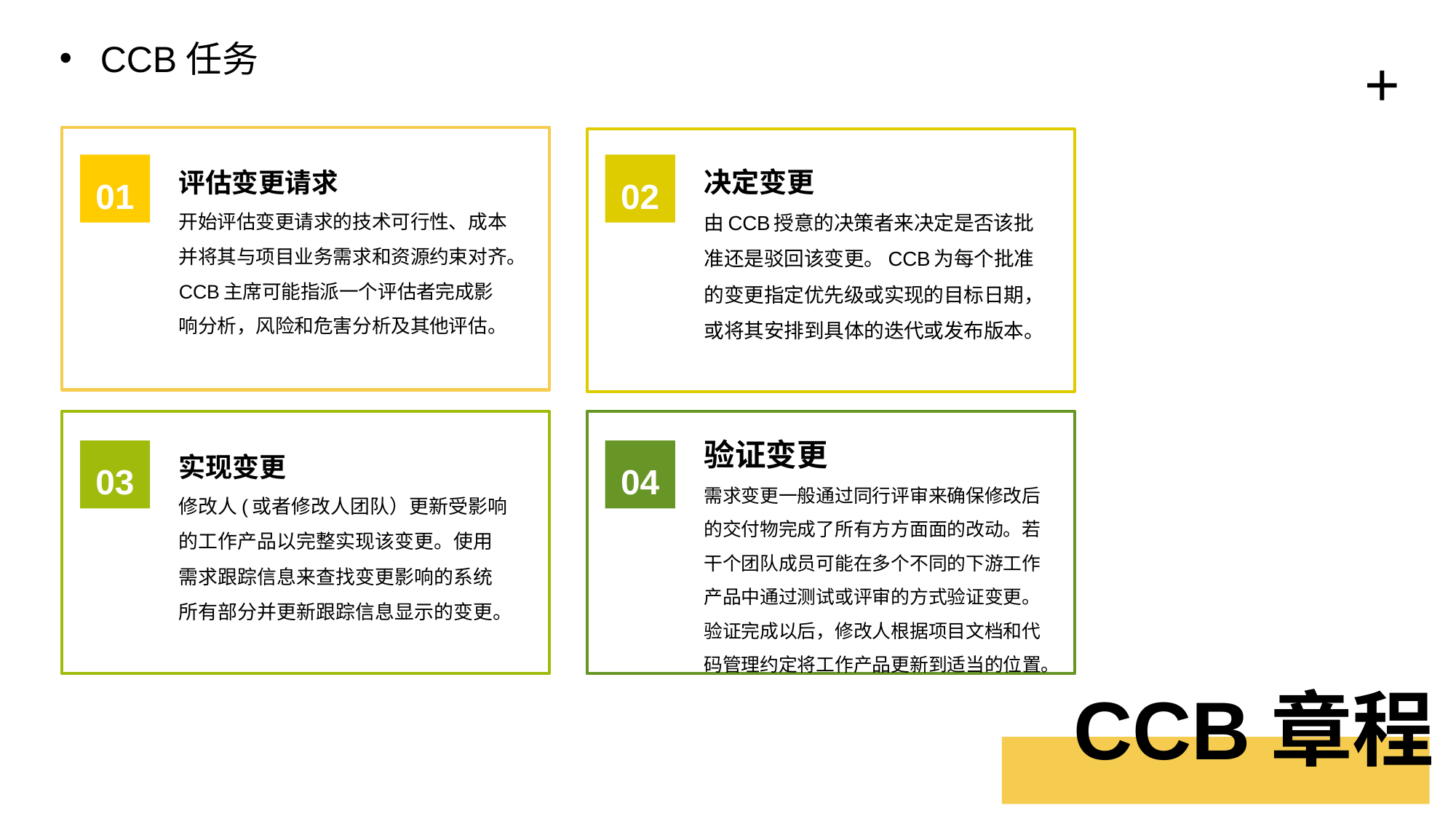

CCB任务
+

决定变更
由CCB授意的决策者来决定是否该批准还是驳回该变更。CCB为每个批准的变更指定优先级或实现的目标日期，或将其安排到具体的迭代或发布版本。

评估变更请求
开始评估变更请求的技术可行性、成本并将其与项目业务需求和资源约束对齐。CCB主席可能指派一个评估者完成影响分析，风险和危害分析及其他评估。

01
02

验证变更
需求变更一般通过同行评审来确保修改后的交付物完成了所有方方面面的改动。若干个团队成员可能在多个不同的下游工作产品中通过测试或评审的方式验证变更。验证完成以后，修改人根据项目文档和代码管理约定将工作产品更新到适当的位置。
实现变更
修改人(或者修改人团队）更新受影响的工作产品以完整实现该变更。使用需求跟踪信息来查找变更影响的系统所有部分并更新跟踪信息显示的变更。

03
04
CCB章程